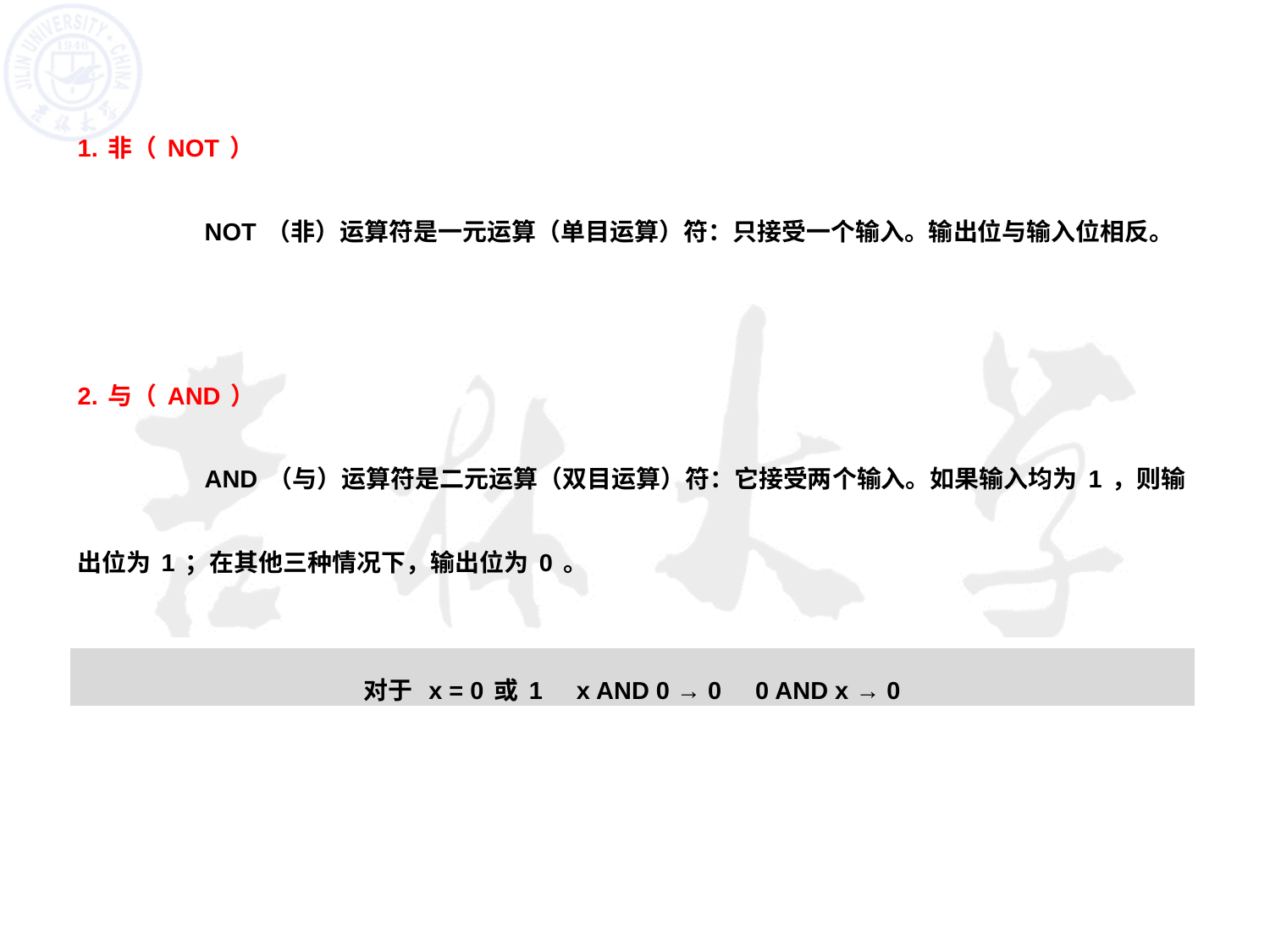

1.非（NOT）
	NOT（非）运算符是一元运算（单目运算）符：只接受一个输入。输出位与输入位相反。
2.与（AND）
	AND（与）运算符是二元运算（双目运算）符：它接受两个输入。如果输入均为1，则输出位为1；在其他三种情况下，输出位为0。
对于 x = 0或1     x AND 0 → 0     0 AND x → 0